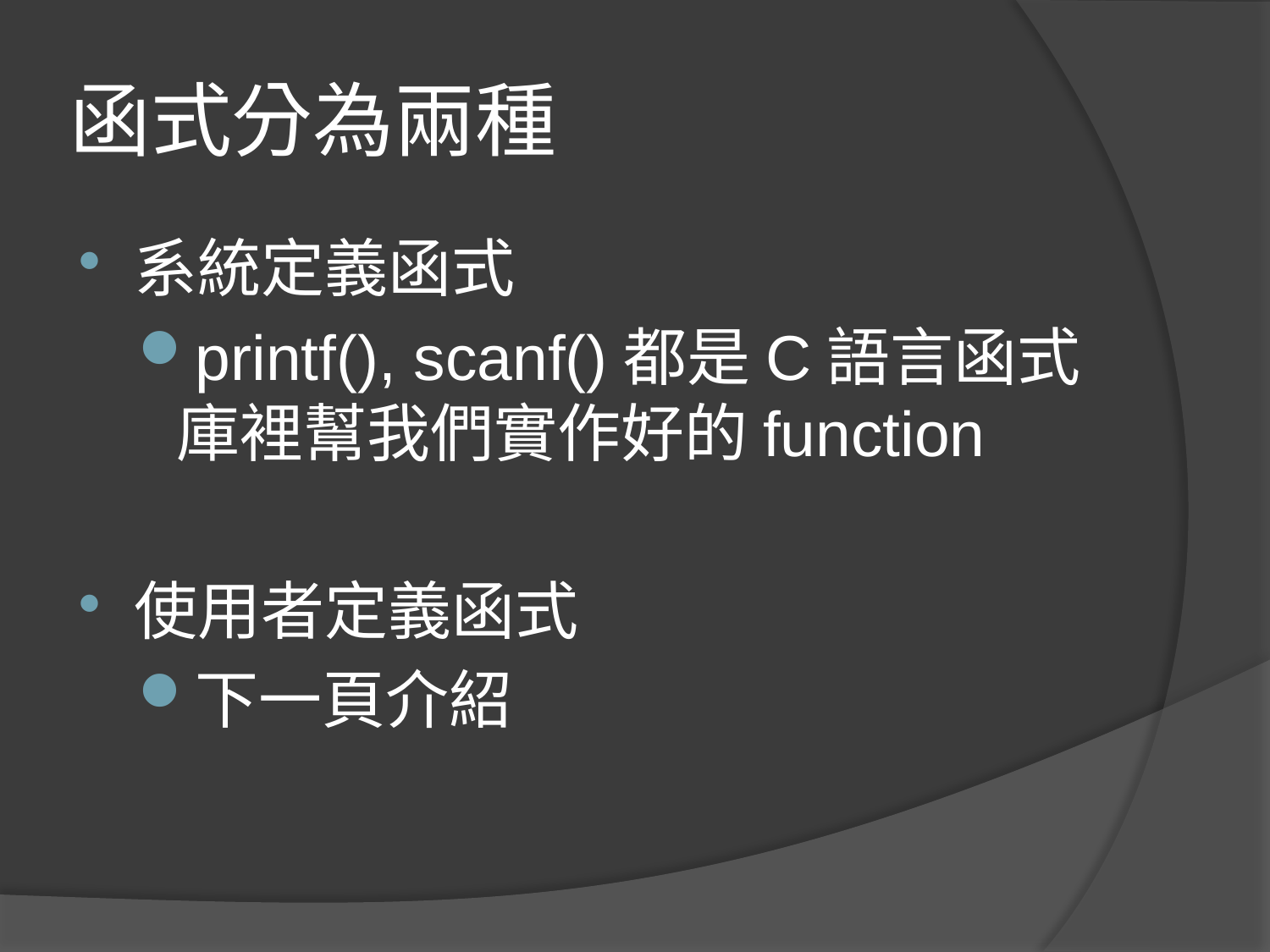

# 函式分為兩種
系統定義函式
printf(), scanf()都是C語言函式庫裡幫我們實作好的function

使用者定義函式
下一頁介紹